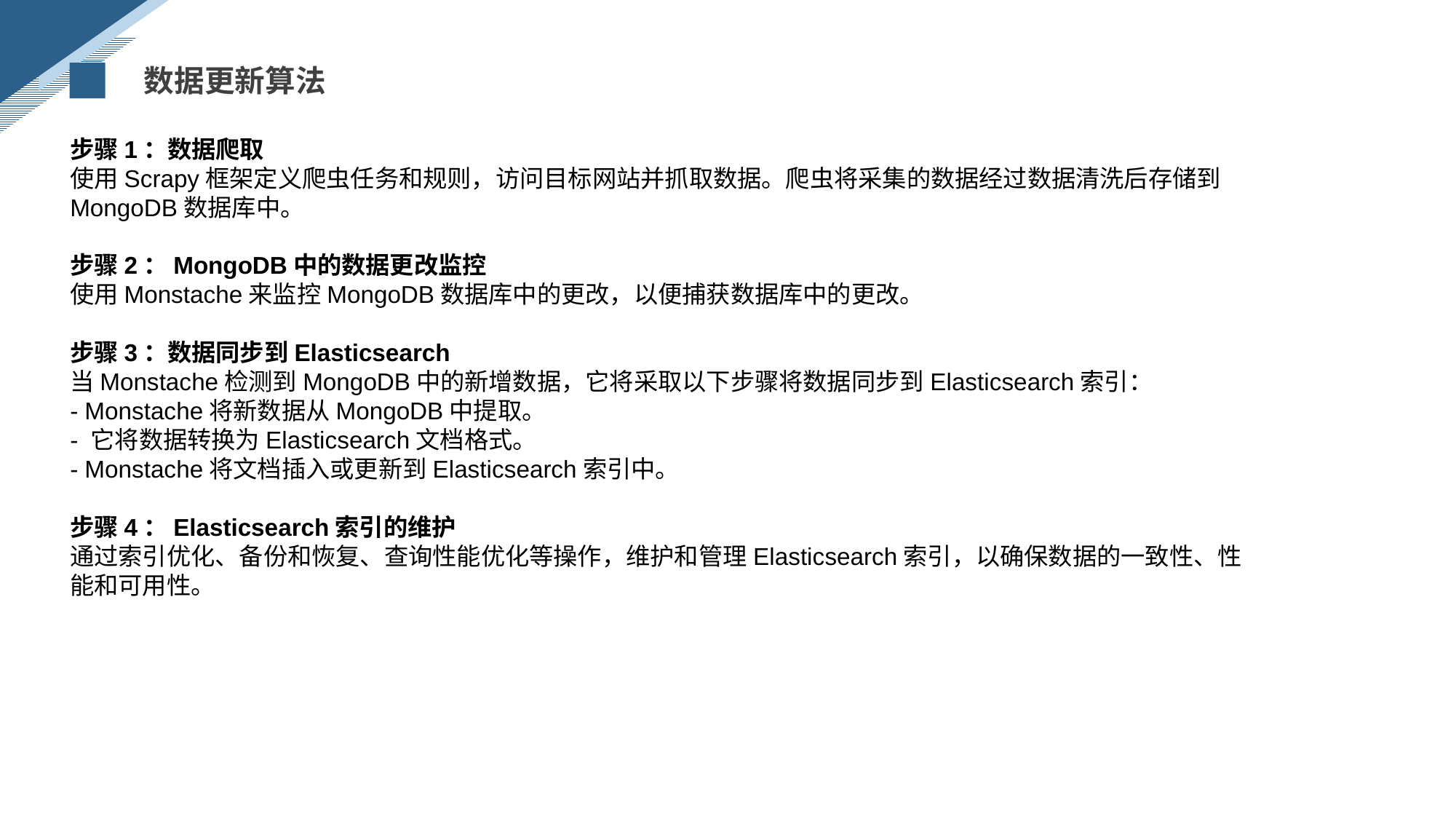

数据更新算法

步骤1：数据爬取
使用Scrapy框架定义爬虫任务和规则，访问目标网站并抓取数据。爬虫将采集的数据经过数据清洗后存储到MongoDB数据库中。

步骤2：MongoDB中的数据更改监控
使用Monstache来监控MongoDB数据库中的更改，以便捕获数据库中的更改。

步骤3：数据同步到Elasticsearch
当Monstache检测到MongoDB中的新增数据，它将采取以下步骤将数据同步到Elasticsearch索引：
- Monstache将新数据从MongoDB中提取。
- 它将数据转换为Elasticsearch文档格式。
- Monstache将文档插入或更新到Elasticsearch索引中。

步骤4：Elasticsearch索引的维护
通过索引优化、备份和恢复、查询性能优化等操作，维护和管理Elasticsearch索引，以确保数据的一致性、性能和可用性。